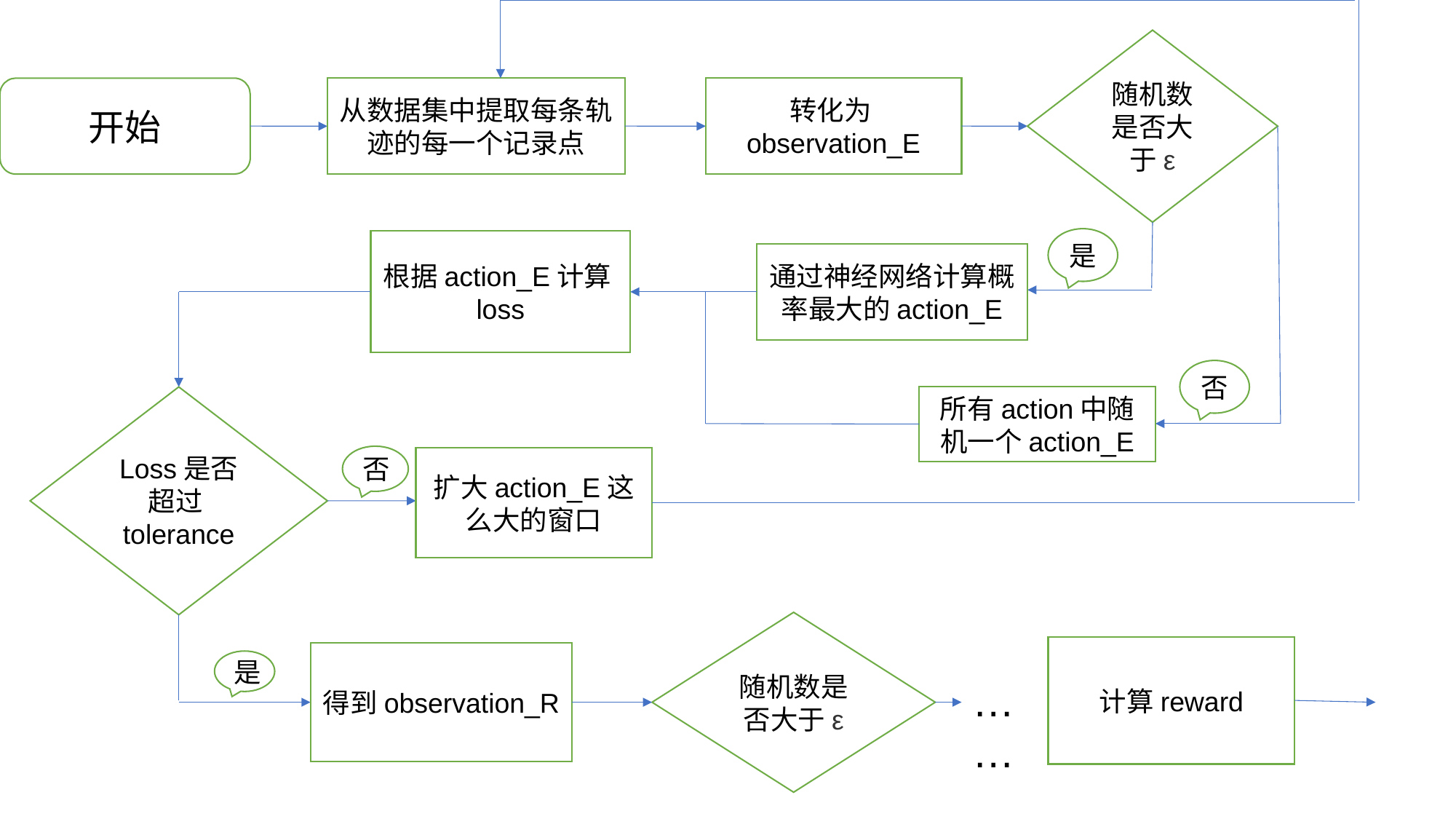

随机数是否大于ε
开始
从数据集中提取每条轨迹的每一个记录点
转化为observation_E
是
根据action_E计算loss
通过神经网络计算概率最大的action_E
否
Loss是否超过tolerance
所有action中随机一个action_E
否
扩大action_E这么大的窗口
随机数是否大于ε
计算reward
得到observation_R
是
……